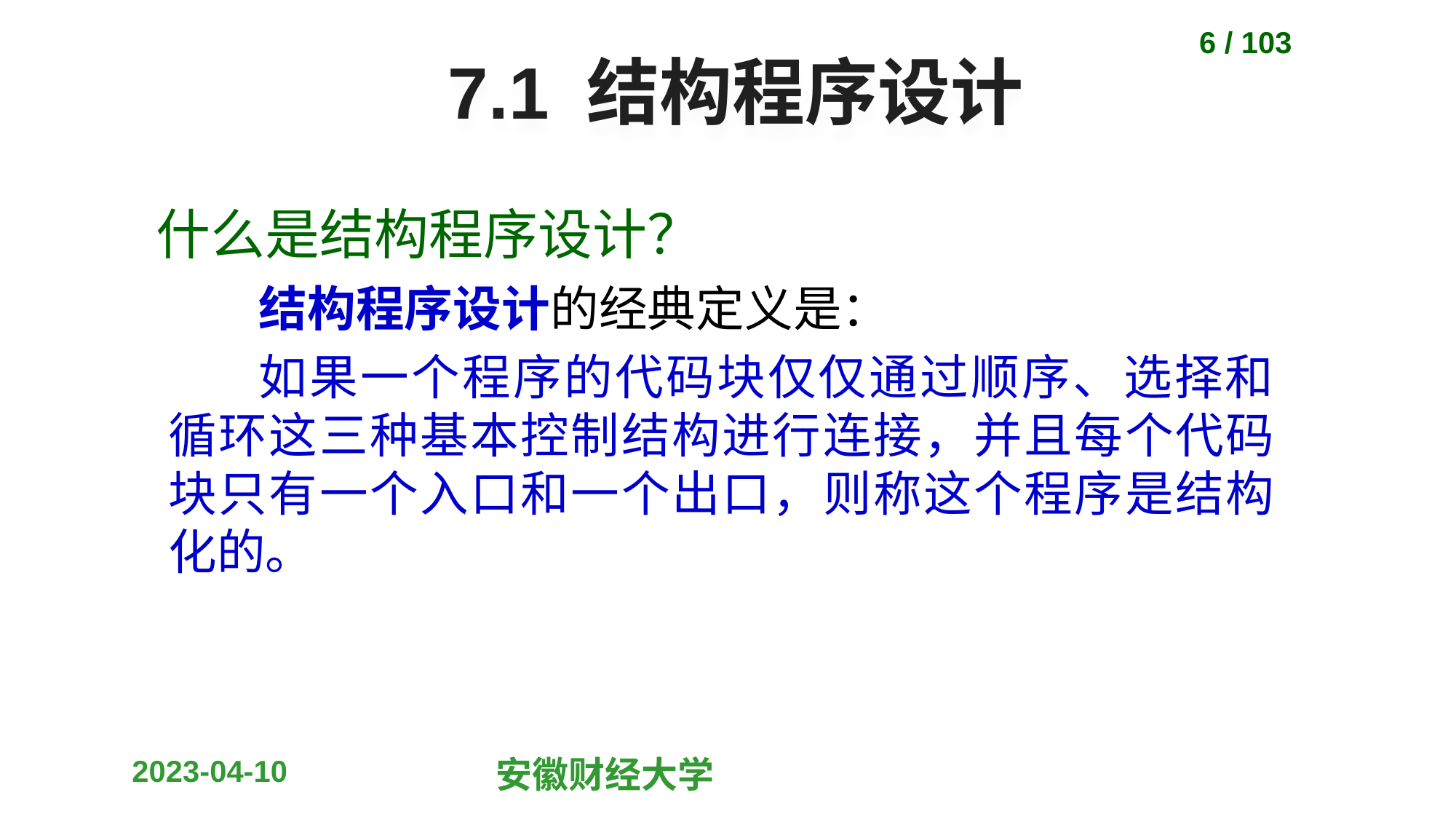

6 / 103
# 7.1 结构程序设计
什么是结构程序设计？
结构程序设计的经典定义是：
如果一个程序的代码块仅仅通过顺序、选择和循环这三种基本控制结构进行连接，并且每个代码块只有一个入口和一个出口，则称这个程序是结构化的。
2023-04-10
安徽财经大学